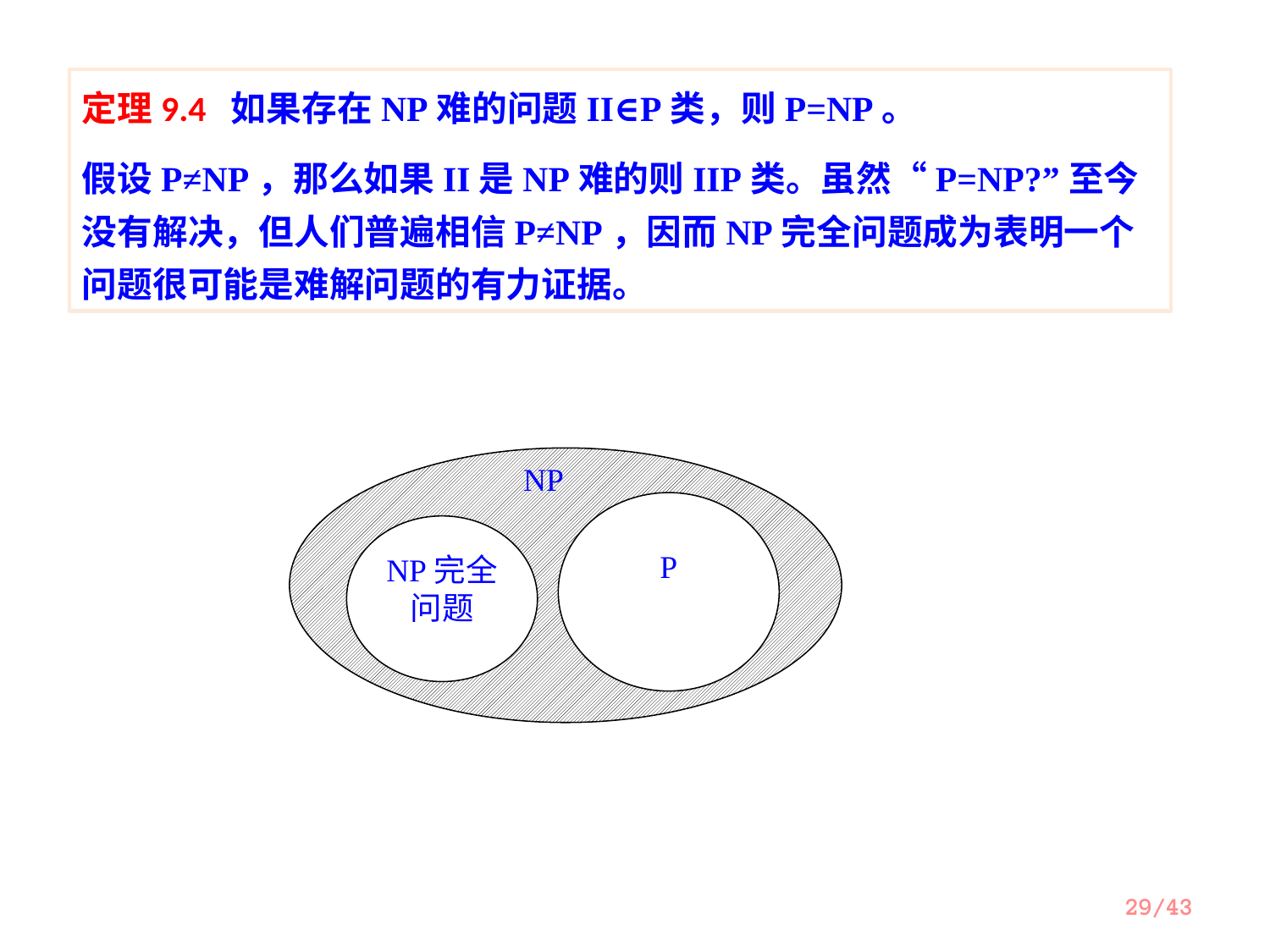

定理9.4  如果存在NP难的问题II∈P类，则P=NP。
假设P≠NP，那么如果II是NP难的则IIP类。虽然“P=NP?”至今没有解决，但人们普遍相信P≠NP，因而NP完全问题成为表明一个问题很可能是难解问题的有力证据。

NP
P
NP完全问题
29/43